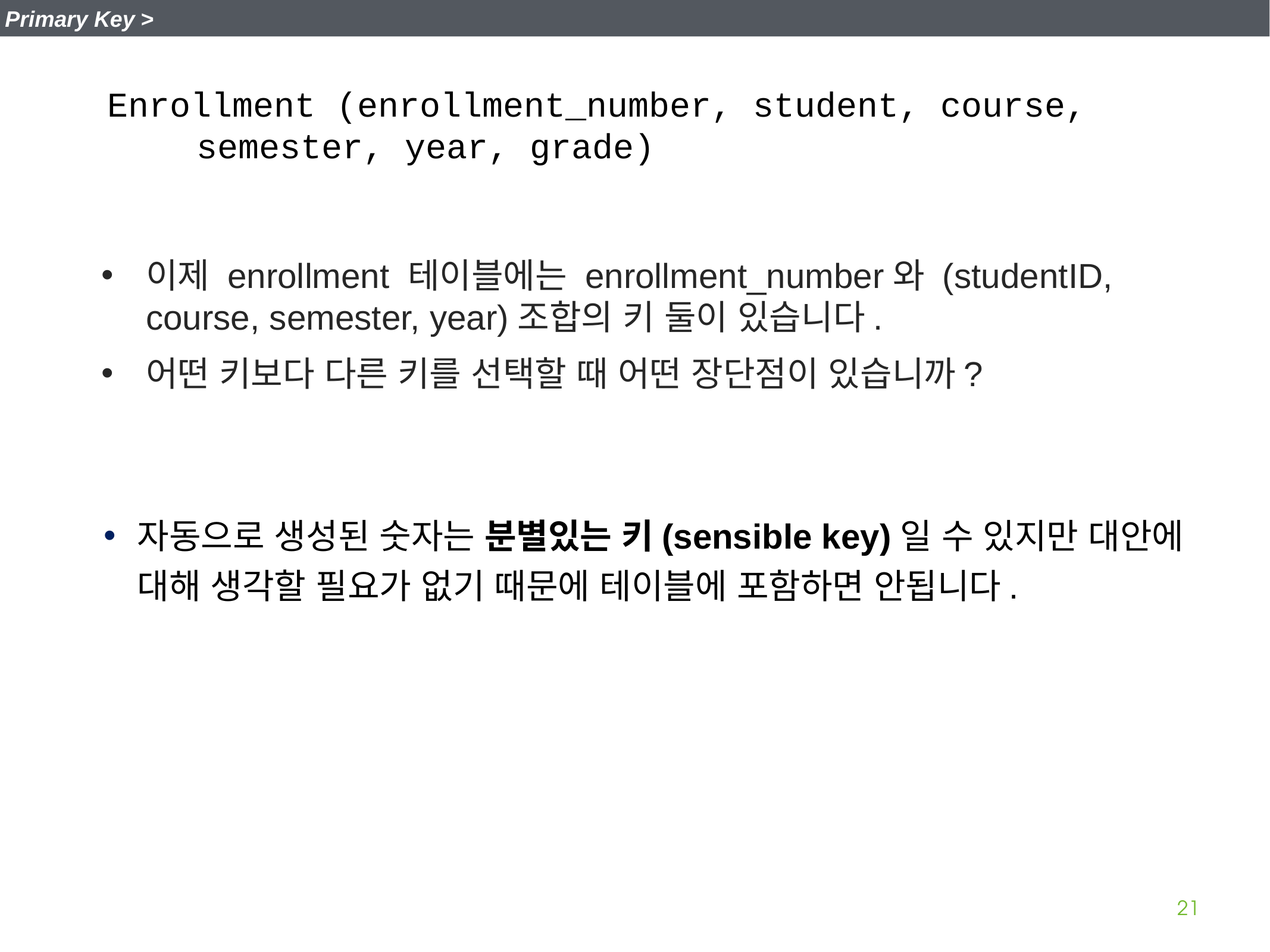

Primary Key >
Enrollment (enrollment_number, student, course,
	semester, year, grade)
이제 enrollment 테이블에는 enrollment_number와 (studentID, course, semester, year)조합의 키 둘이 있습니다.
어떤 키보다 다른 키를 선택할 때 어떤 장단점이 있습니까?
자동으로 생성된 숫자는 분별있는 키(sensible key)일 수 있지만 대안에 대해 생각할 필요가 없기 때문에 테이블에 포함하면 안됩니다.
21